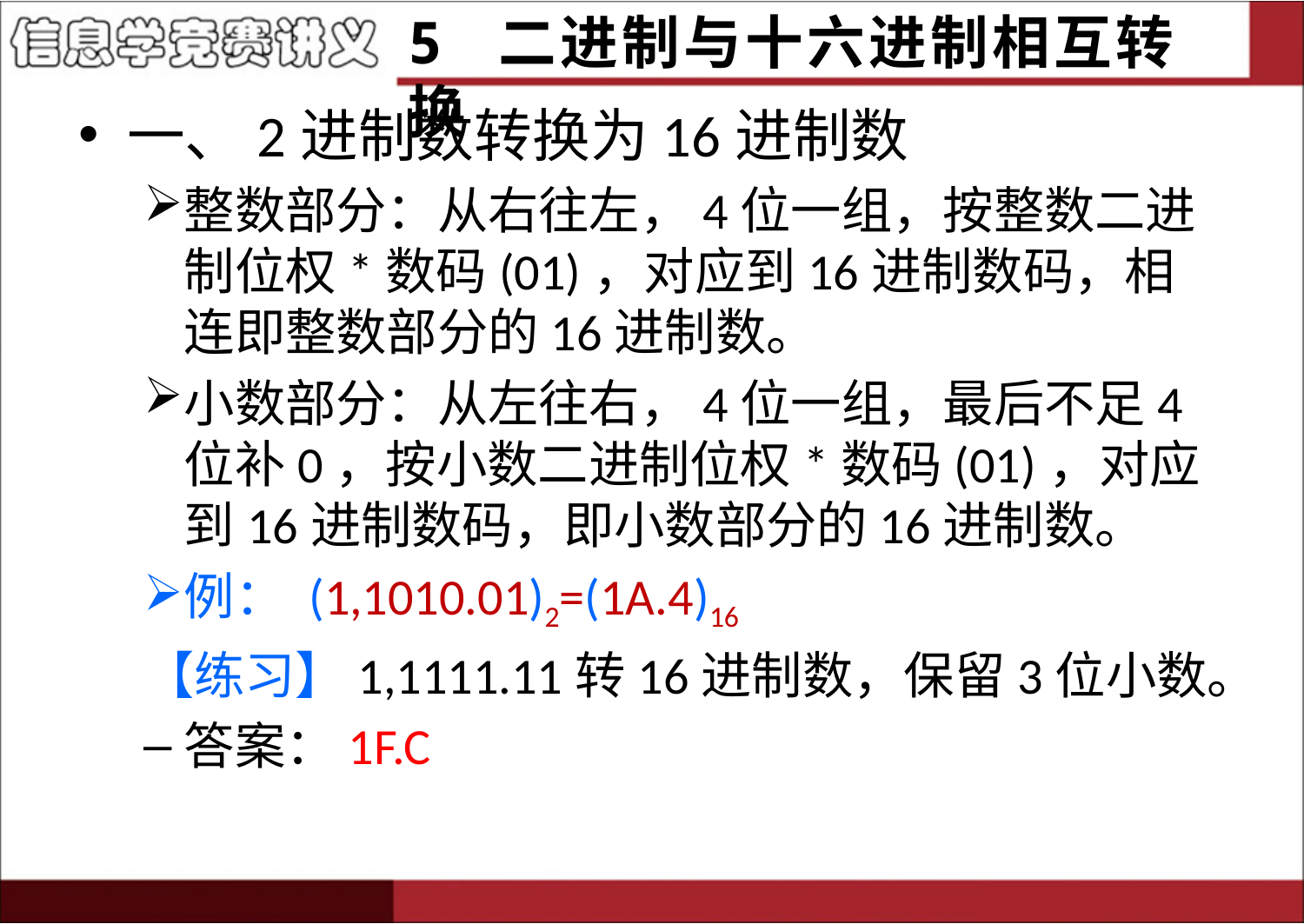

5 二进制与十六进制相互转换
一、2进制数转换为16进制数
整数部分：从右往左，4位一组，按整数二进制位权*数码(01)，对应到16进制数码，相连即整数部分的16进制数。
小数部分：从左往右，4位一组，最后不足4位补0，按小数二进制位权*数码(01)，对应到16进制数码，即小数部分的16进制数。
例： (1,1010.01)2=(1A.4)16
【练习】1,1111.11转16进制数，保留3位小数。
答案：1F.C